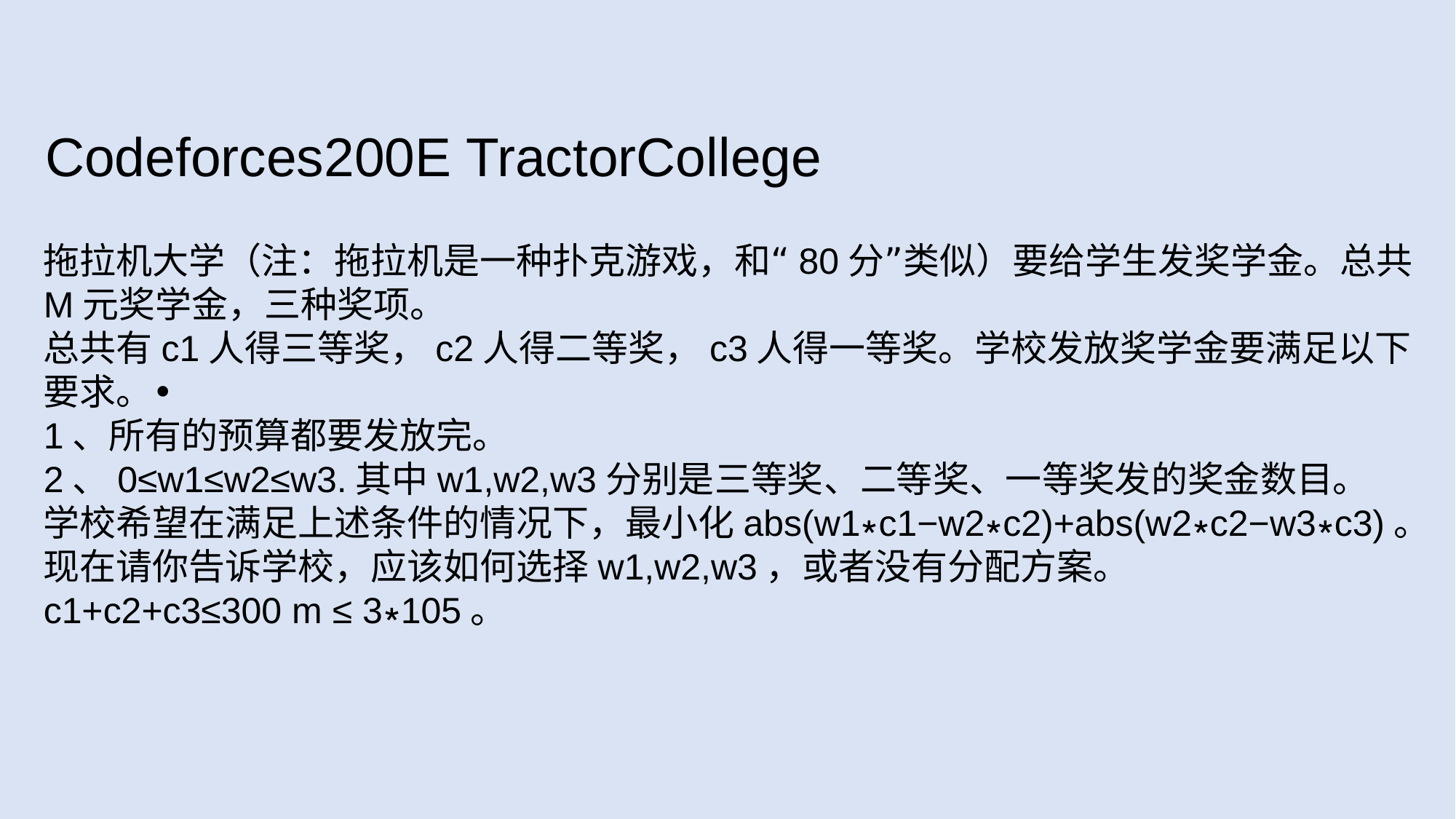

Codeforces200E TractorCollege
拖拉机大学（注：拖拉机是一种扑克游戏，和“80分”类似）要给学生发奖学金。总共M元奖学金，三种奖项。
总共有c1人得三等奖，c2人得二等奖，c3人得一等奖。学校发放奖学金要满足以下要求。•
1、所有的预算都要发放完。
2、0≤w1≤w2≤w3.其中w1,w2,w3分别是三等奖、二等奖、一等奖发的奖金数目。
学校希望在满足上述条件的情况下，最小化abs(w1∗c1−w2∗c2)+abs(w2∗c2−w3∗c3)。
现在请你告诉学校，应该如何选择w1,w2,w3，或者没有分配方案。
c1+c2+c3≤300 m ≤ 3∗105。